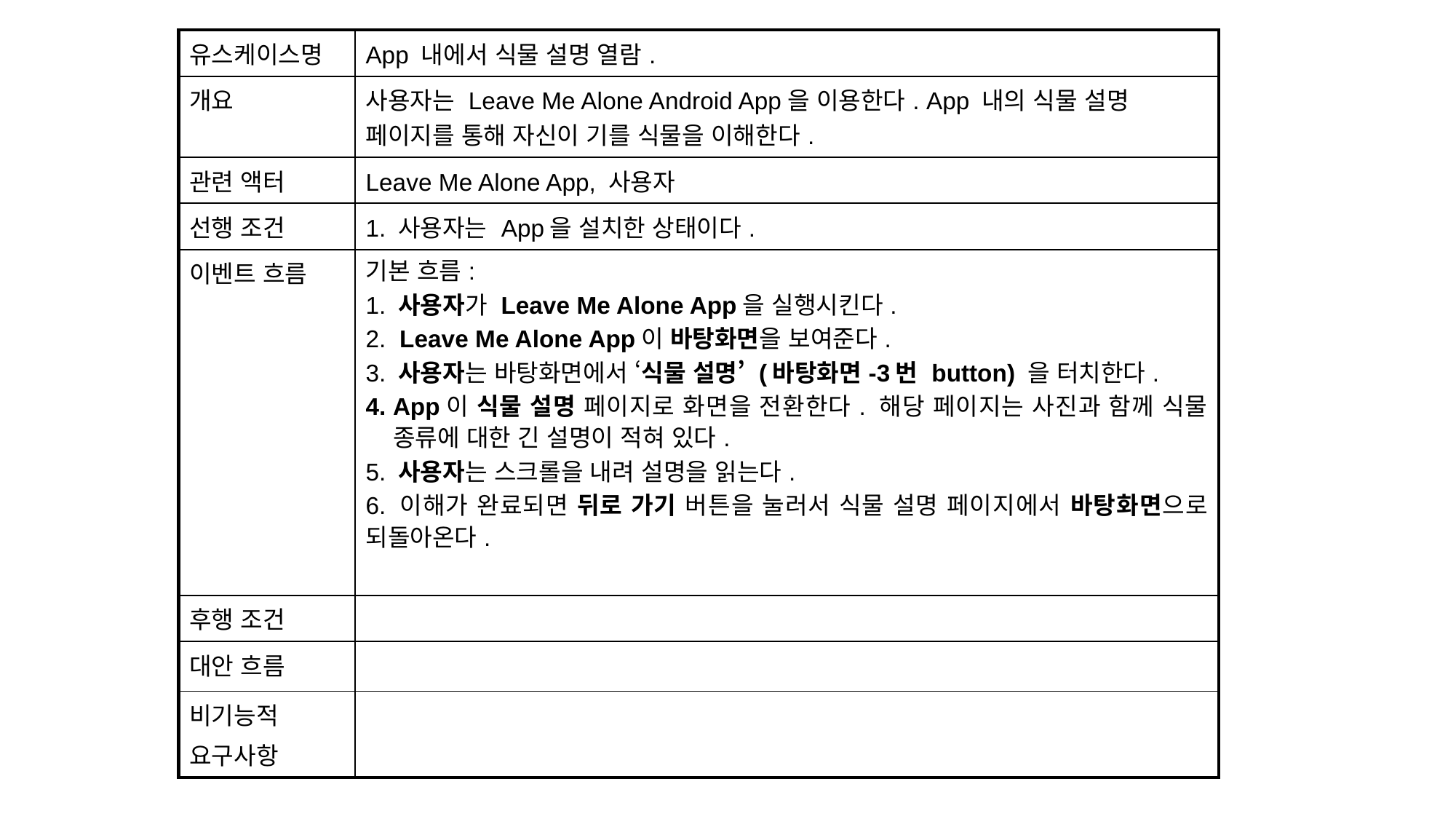

| 유스케이스명 | App 내에서 식물 설명 열람. |
| --- | --- |
| 개요 | 사용자는 Leave Me Alone Android App을 이용한다. App 내의 식물 설명 페이지를 통해 자신이 기를 식물을 이해한다. |
| 관련 액터 | Leave Me Alone App, 사용자 |
| 선행 조건 | 1. 사용자는 App을 설치한 상태이다. |
| 이벤트 흐름 | 기본 흐름: 1. 사용자가 Leave Me Alone App을 실행시킨다. 2. Leave Me Alone App이 바탕화면을 보여준다. 3. 사용자는 바탕화면에서 ‘식물 설명’ (바탕화면-3번 button) 을 터치한다. App이 식물 설명 페이지로 화면을 전환한다. 해당 페이지는 사진과 함께 식물 종류에 대한 긴 설명이 적혀 있다. 5. 사용자는 스크롤을 내려 설명을 읽는다. 6. 이해가 완료되면 뒤로 가기 버튼을 눌러서 식물 설명 페이지에서 바탕화면으로 되돌아온다. |
| 후행 조건 |  |
| 대안 흐름 |  |
| 비기능적 요구사항 |  |